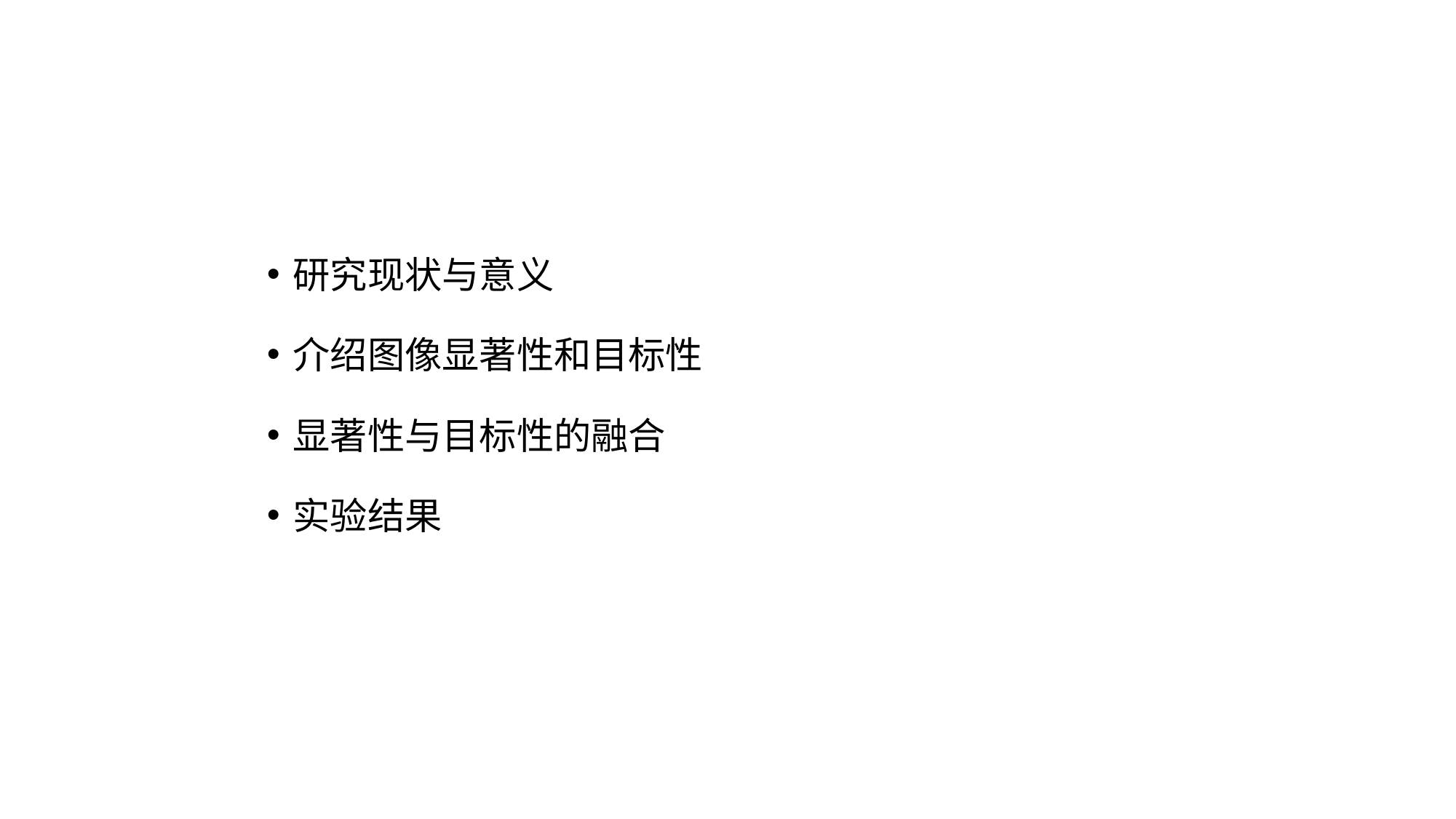

研究现状与意义
介绍图像显著性和目标性
显著性与目标性的融合
实验结果